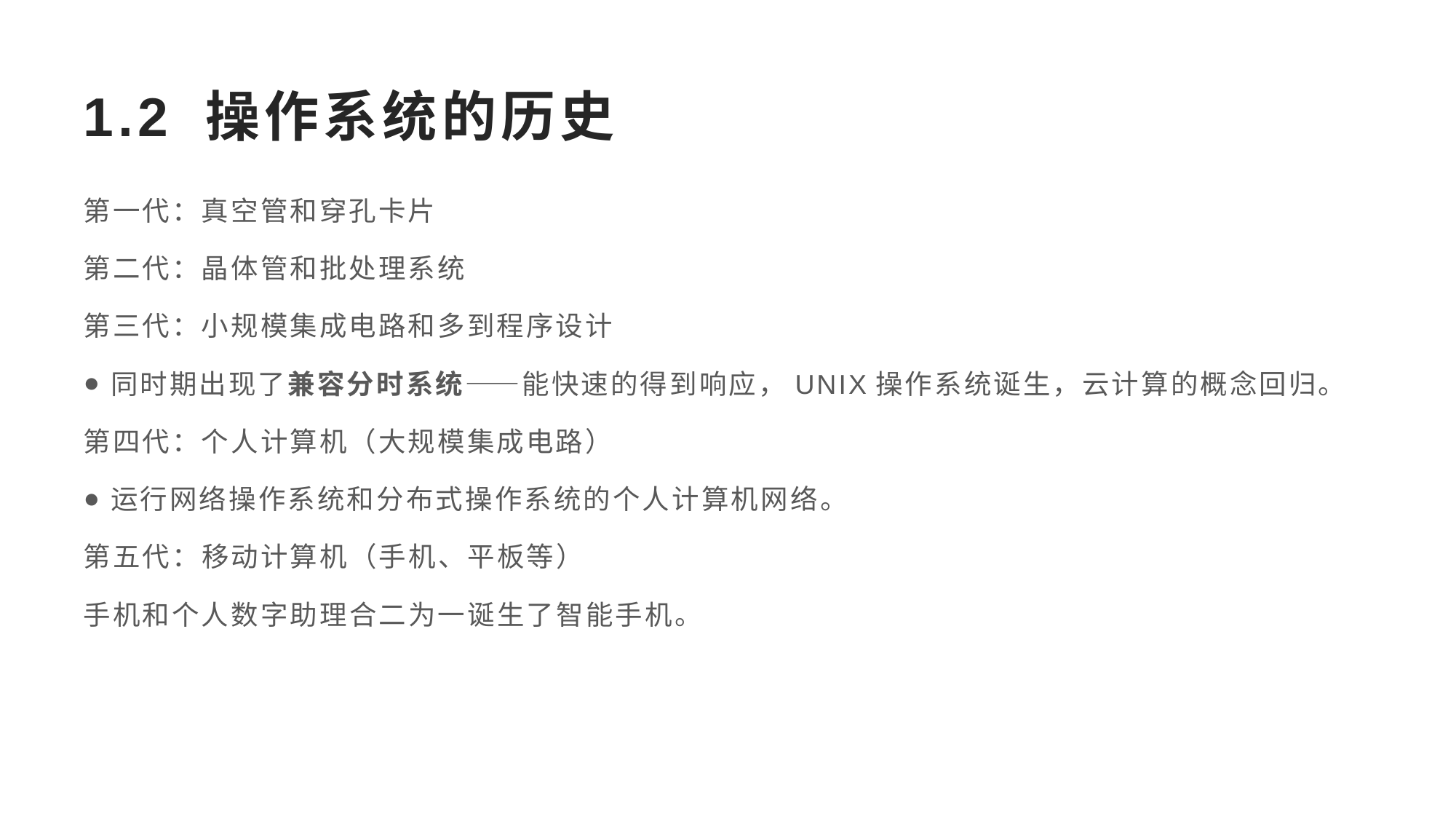

# 1.2 操作系统的历史
第一代：真空管和穿孔卡片
第二代：晶体管和批处理系统
第三代：小规模集成电路和多到程序设计
同时期出现了兼容分时系统——能快速的得到响应，UNIX操作系统诞生，云计算的概念回归。
第四代：个人计算机（大规模集成电路）
运行网络操作系统和分布式操作系统的个人计算机网络。
第五代：移动计算机（手机、平板等）
手机和个人数字助理合二为一诞生了智能手机。